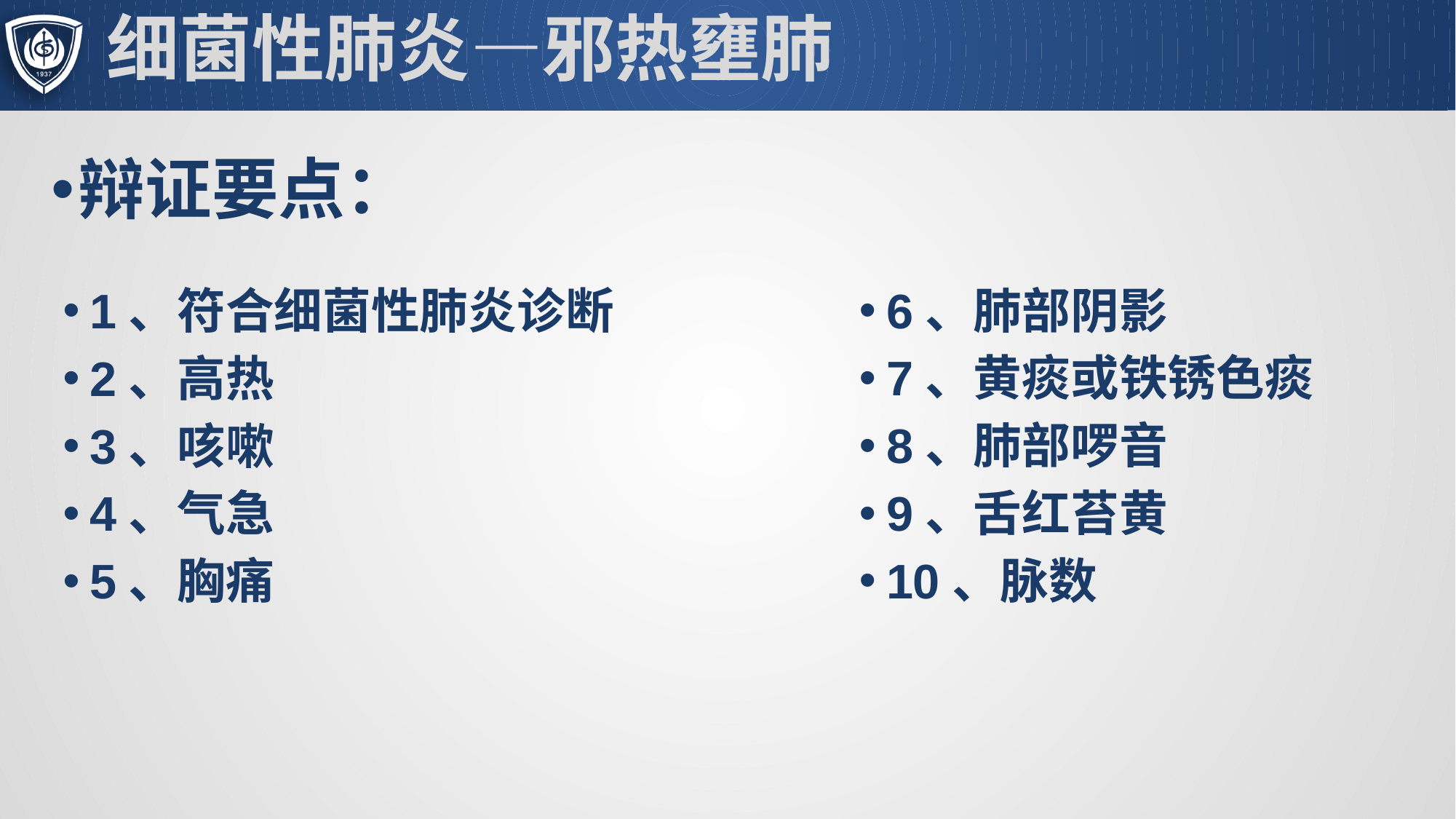

# 细菌性肺炎—邪热壅肺
辩证要点：

1、符合细菌性肺炎诊断
2、高热
3、咳嗽
4、气急
5、胸痛

6、肺部阴影
7、黄痰或铁锈色痰
8、肺部啰音
9、舌红苔黄
10、脉数